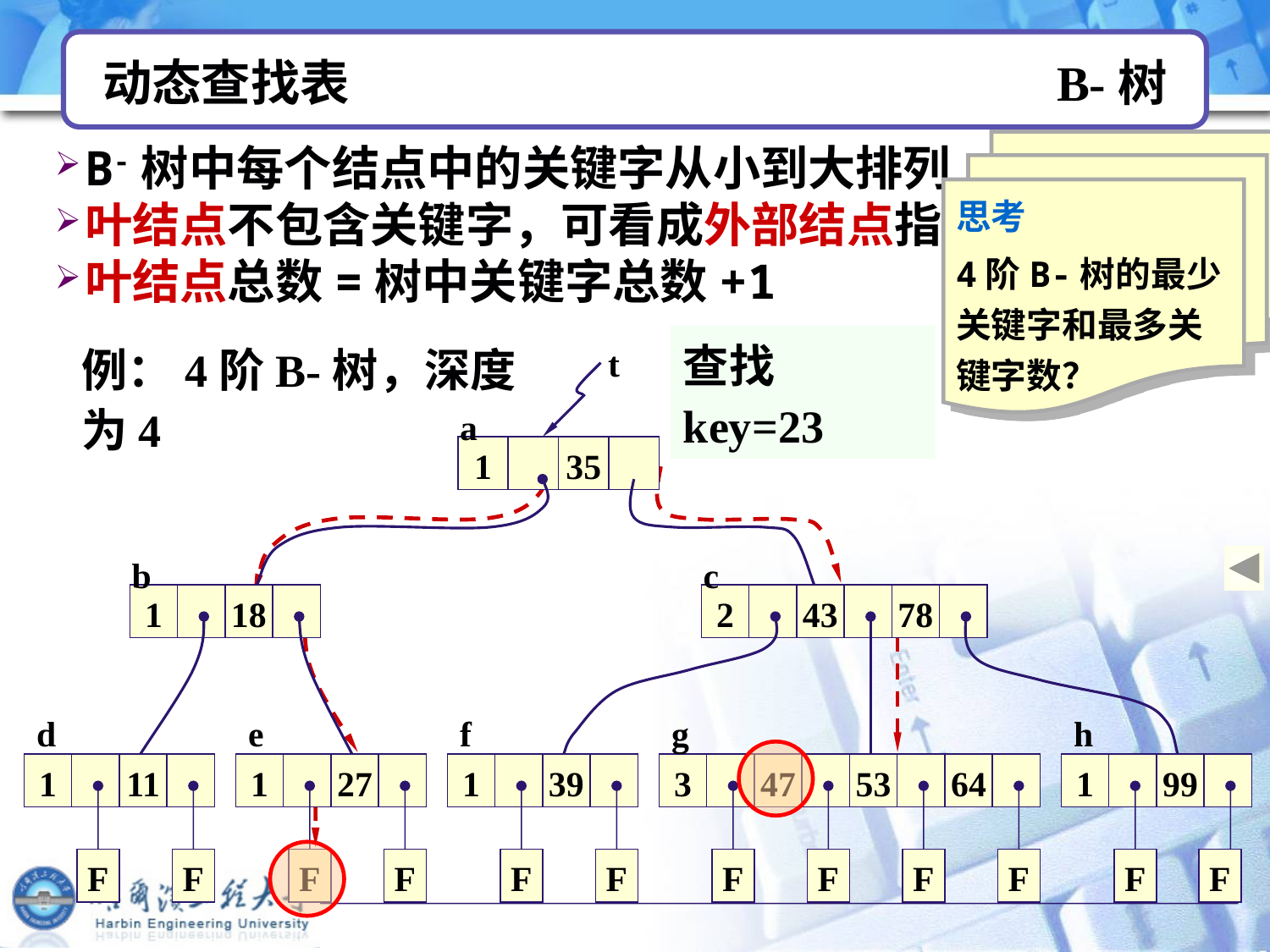

# 动态查找表                                                              B-树
思考
4阶B-树的最少关键字和最多关键字数？
B-树中每个结点中的关键字从小到大排列
叶结点不包含关键字，可看成外部结点指向其指针为空
叶结点总数=树中关键字总数+1
查找key=47
查找key=23
例：4阶B-树，深度为4
t

a
1

35

b
c
1

18

2

43

78

d
e
f
g
h
1

11

1

27

1

39

3

47

53

64

1

99

F
F
F
F
F
F
F
F
F
F
F
F